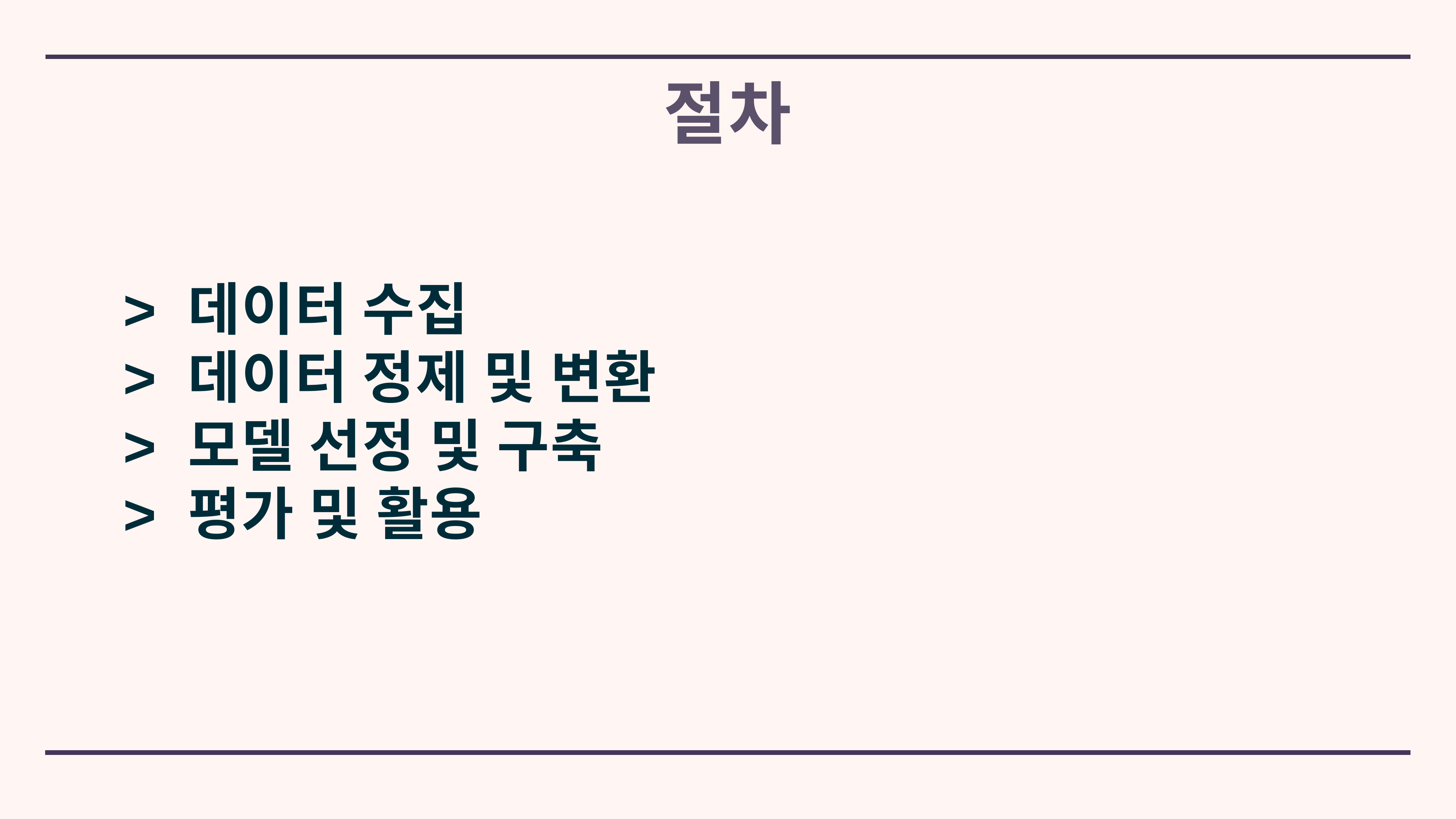

# 절차
> 데이터 수집
> 데이터 정제 및 변환
> 모델 선정 및 구축
> 평가 및 활용